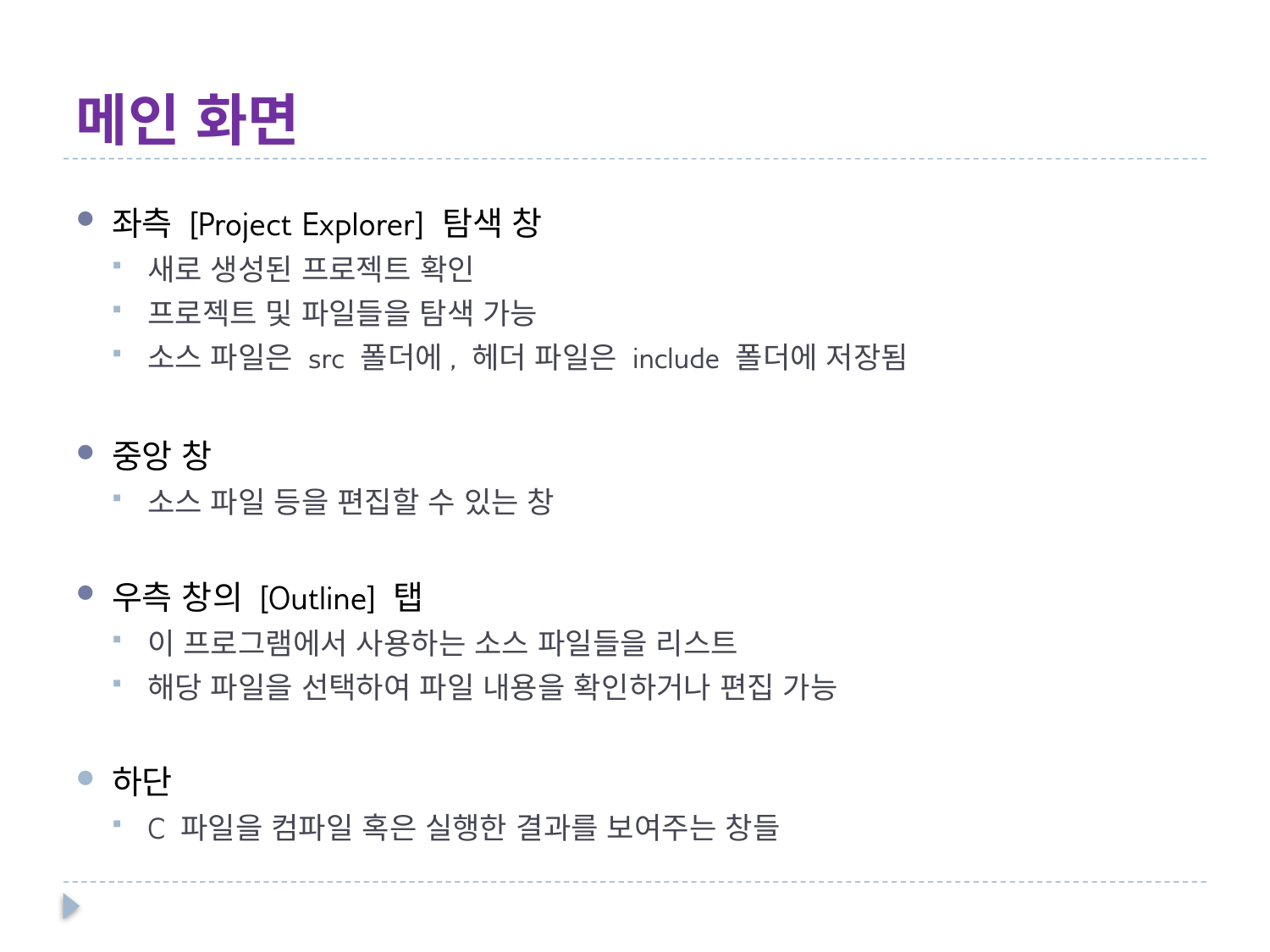

# 메인 화면
좌측 [Project Explorer] 탐색 창
새로 생성된 프로젝트 확인
프로젝트 및 파일들을 탐색 가능
소스 파일은 src 폴더에, 헤더 파일은 include 폴더에 저장됨

중앙 창
소스 파일 등을 편집할 수 있는 창

우측 창의 [Outline] 탭
이 프로그램에서 사용하는 소스 파일들을 리스트
해당 파일을 선택하여 파일 내용을 확인하거나 편집 가능

하단
C 파일을 컴파일 혹은 실행한 결과를 보여주는 창들